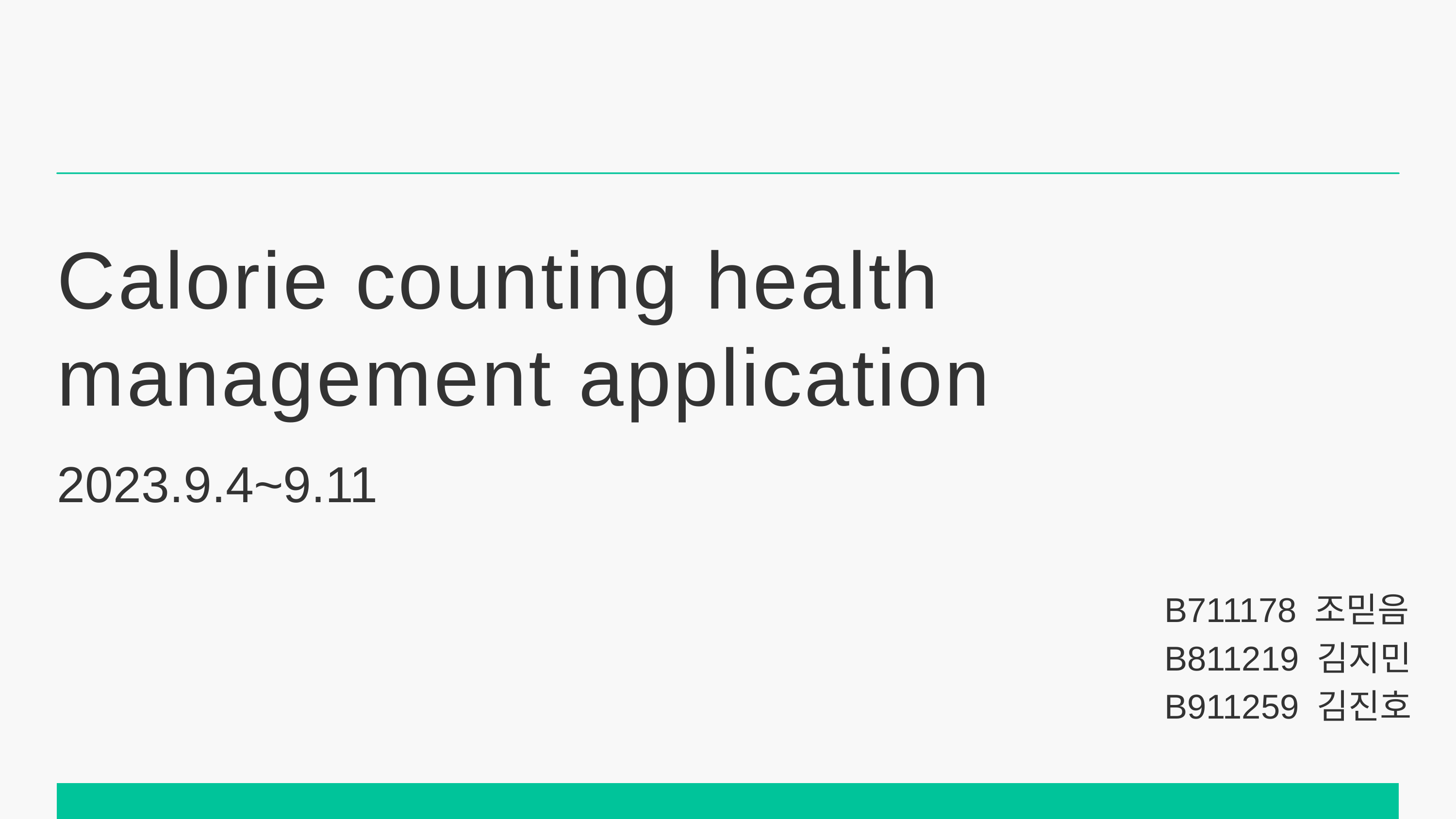

Calorie counting health management application
2023.9.4~9.11
B711178 조믿음
B811219 김지민
B911259 김진호